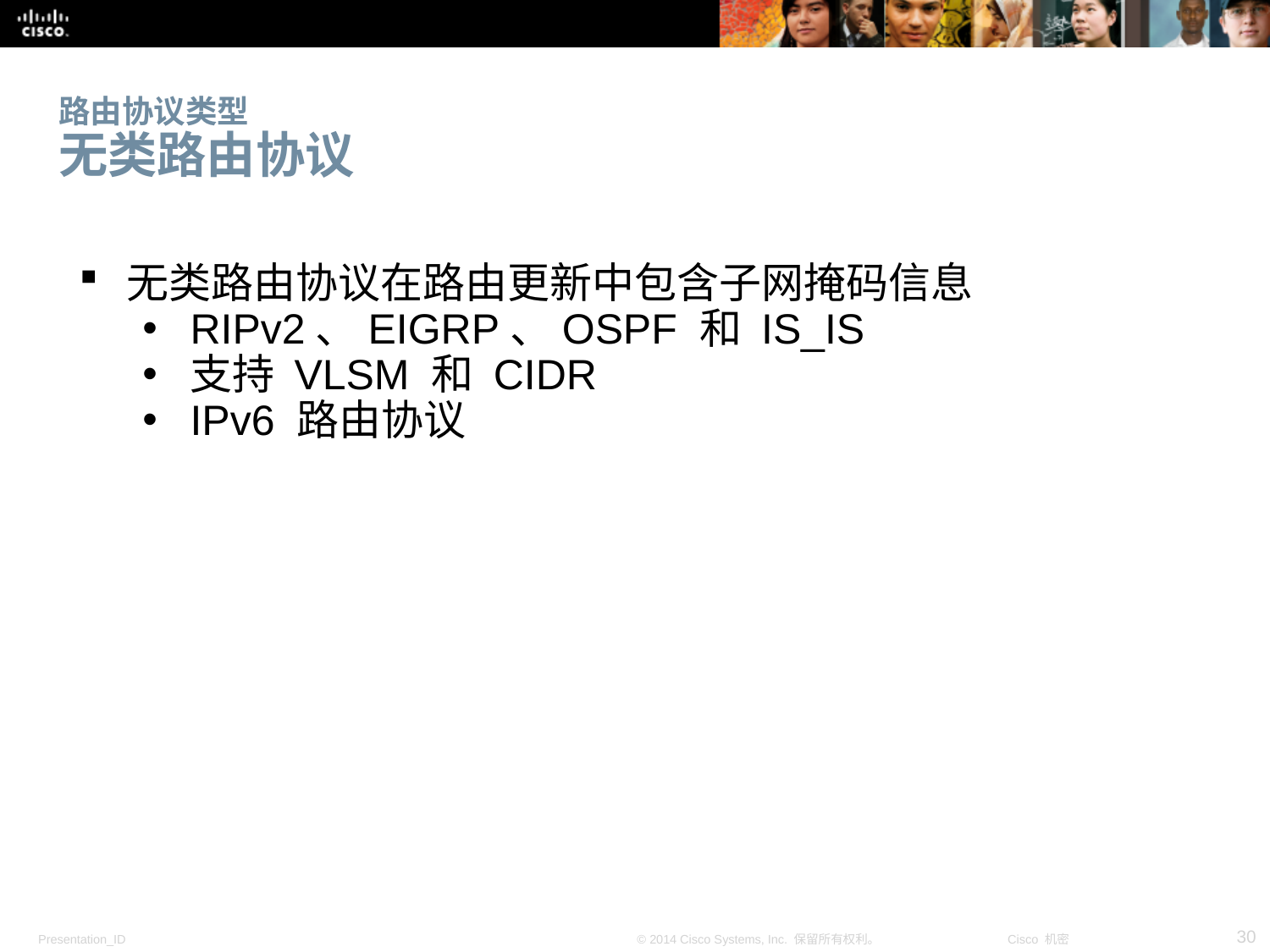

# 路由协议类型 无类路由协议
无类路由协议在路由更新中包含子网掩码信息
RIPv2、EIGRP、OSPF 和 IS_IS
支持 VLSM 和 CIDR
IPv6 路由协议